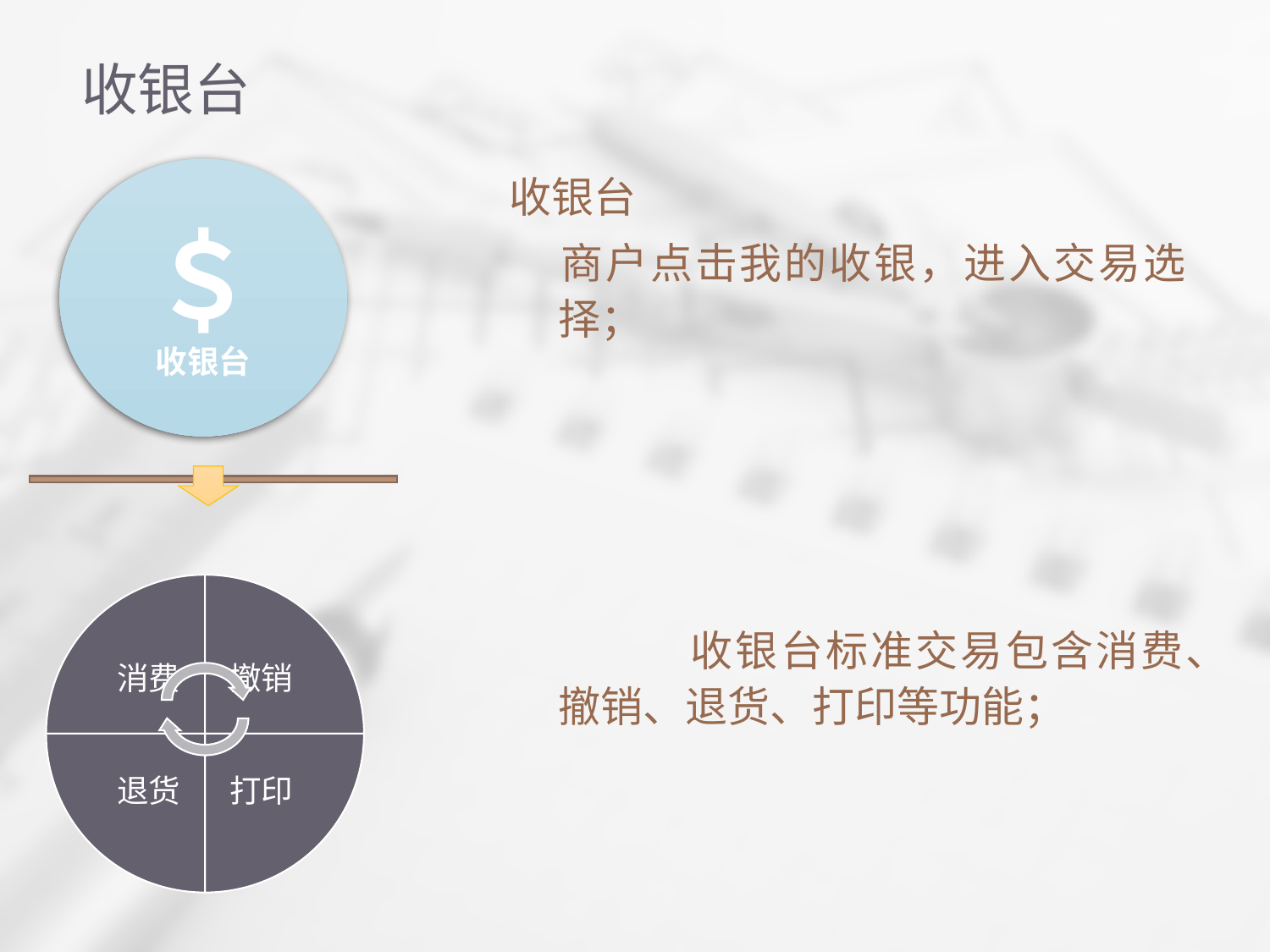

# 收银台
＄
收银台
收银台
	商户点击我的收银，进入交易选择；

		收银台标准交易包含消费、撤销、退货、打印等功能；

撤销
打印
退货
消费